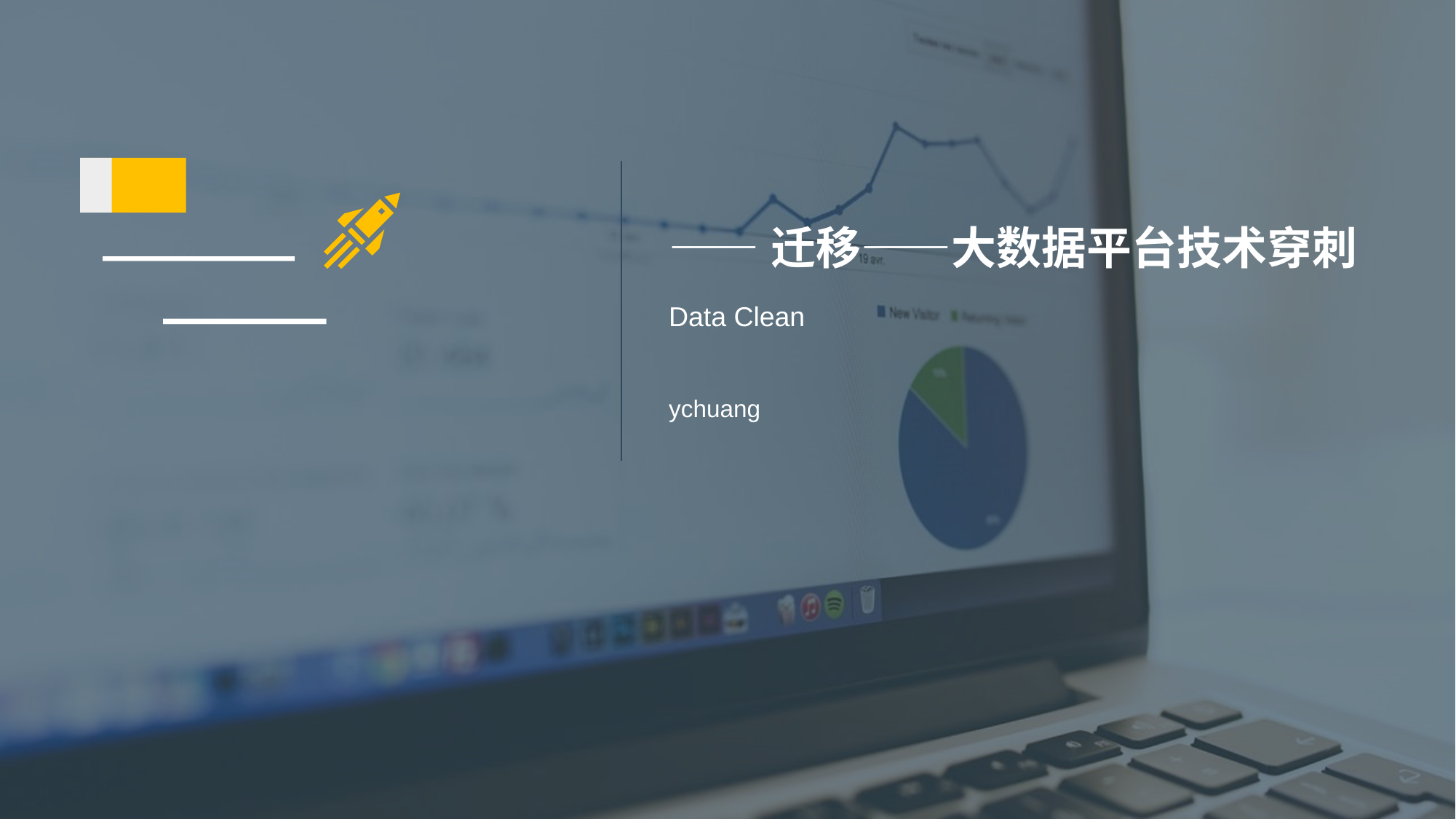

# ——迁移——大数据平台技术穿刺

————
——
Data Clean
ychuang